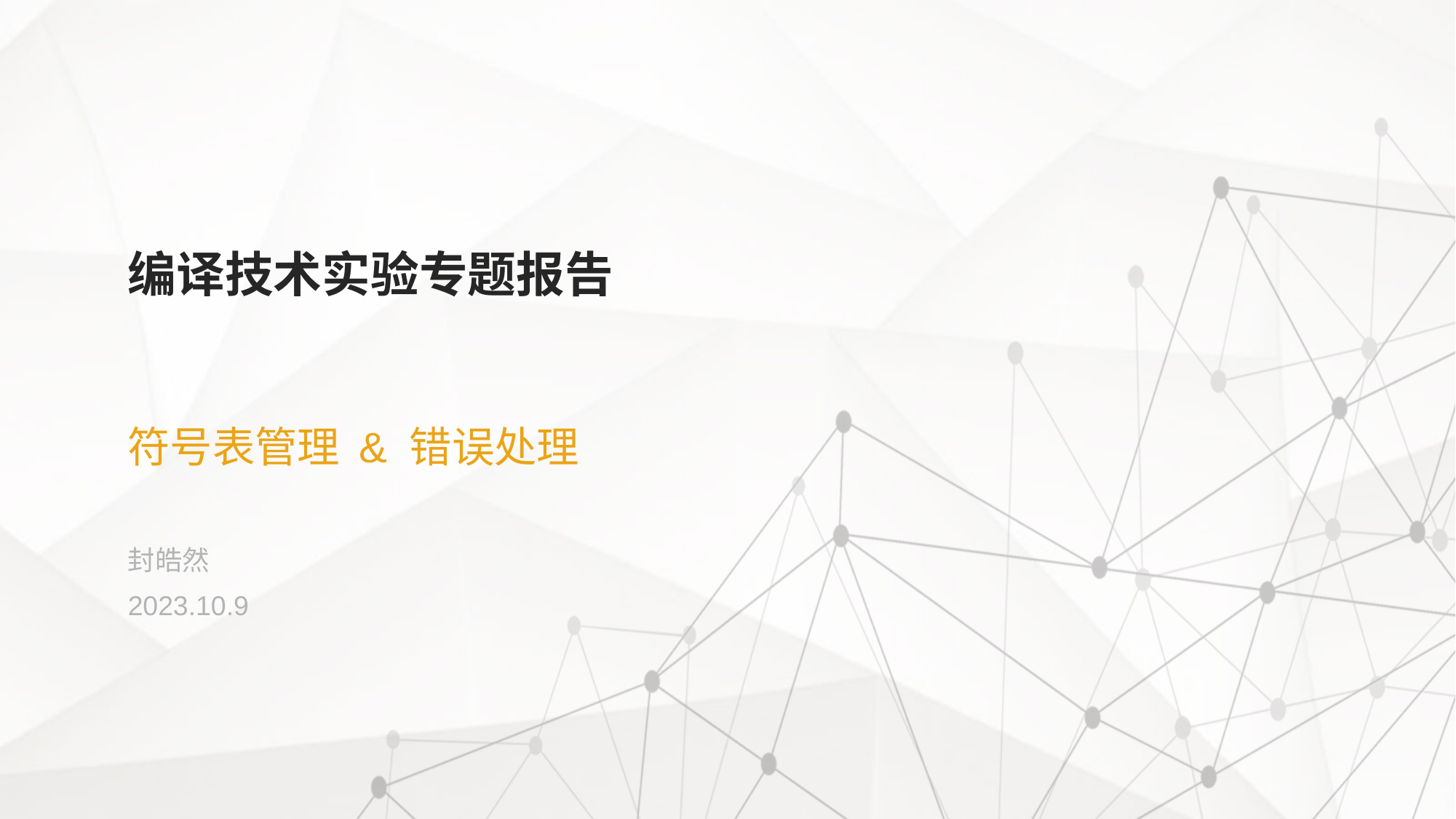

# 编译技术实验专题报告
符号表管理 & 错误处理
封皓然
2023.10.9